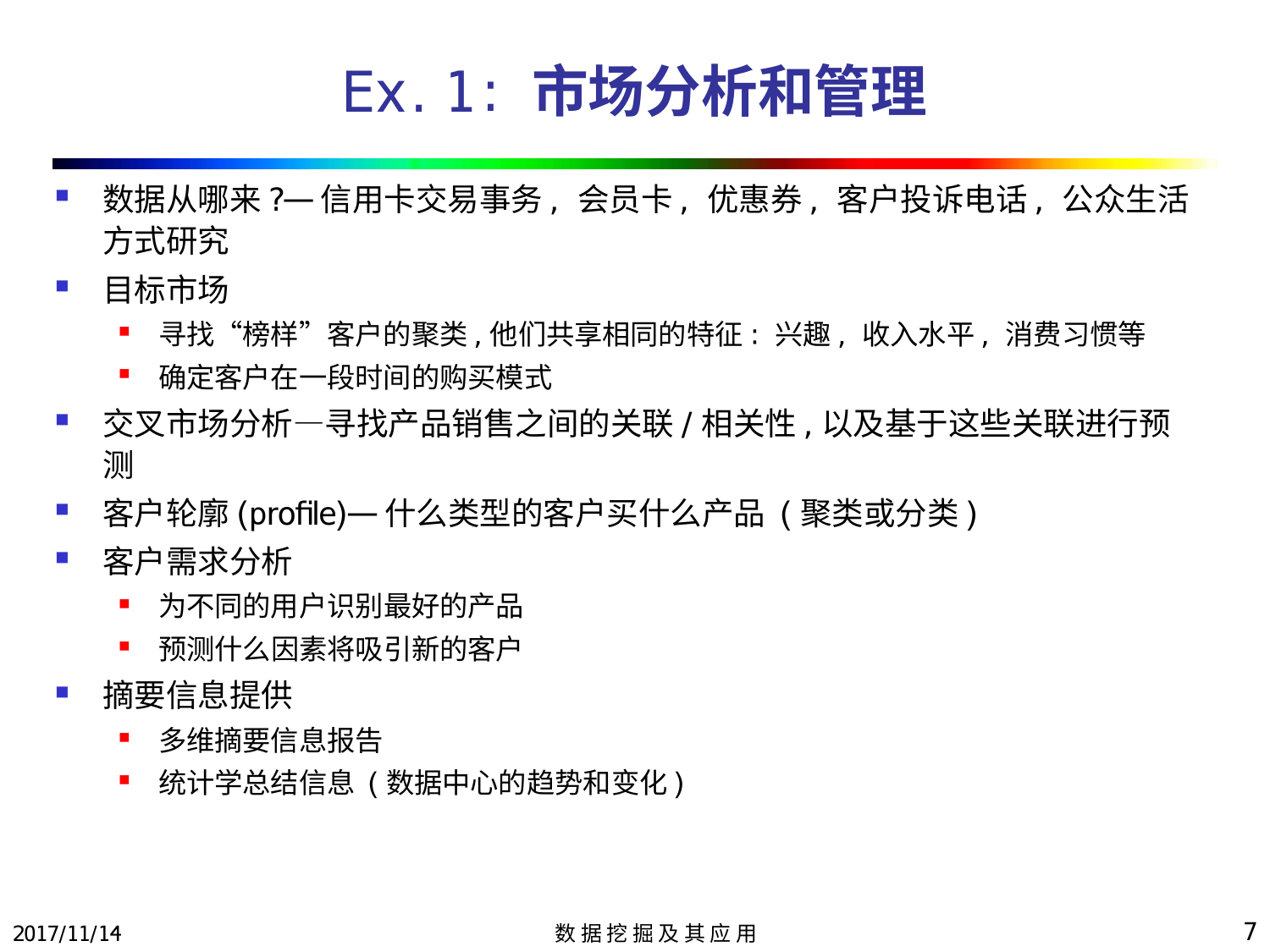

# Ex. 1: 市场分析和管理
数据从哪来?—信用卡交易事务, 会员卡, 优惠券, 客户投诉电话, 公众生活方式研究
目标市场
寻找“榜样”客户的聚类,他们共享相同的特征: 兴趣, 收入水平, 消费习惯等
确定客户在一段时间的购买模式
交叉市场分析—寻找产品销售之间的关联/相关性,以及基于这些关联进行预测
客户轮廓(profile)—什么类型的客户买什么产品 (聚类或分类)
客户需求分析
为不同的用户识别最好的产品
预测什么因素将吸引新的客户
摘要信息提供
多维摘要信息报告
统计学总结信息 (数据中心的趋势和变化)
2017/11/14
7
数 据 挖 掘 及 其 应 用